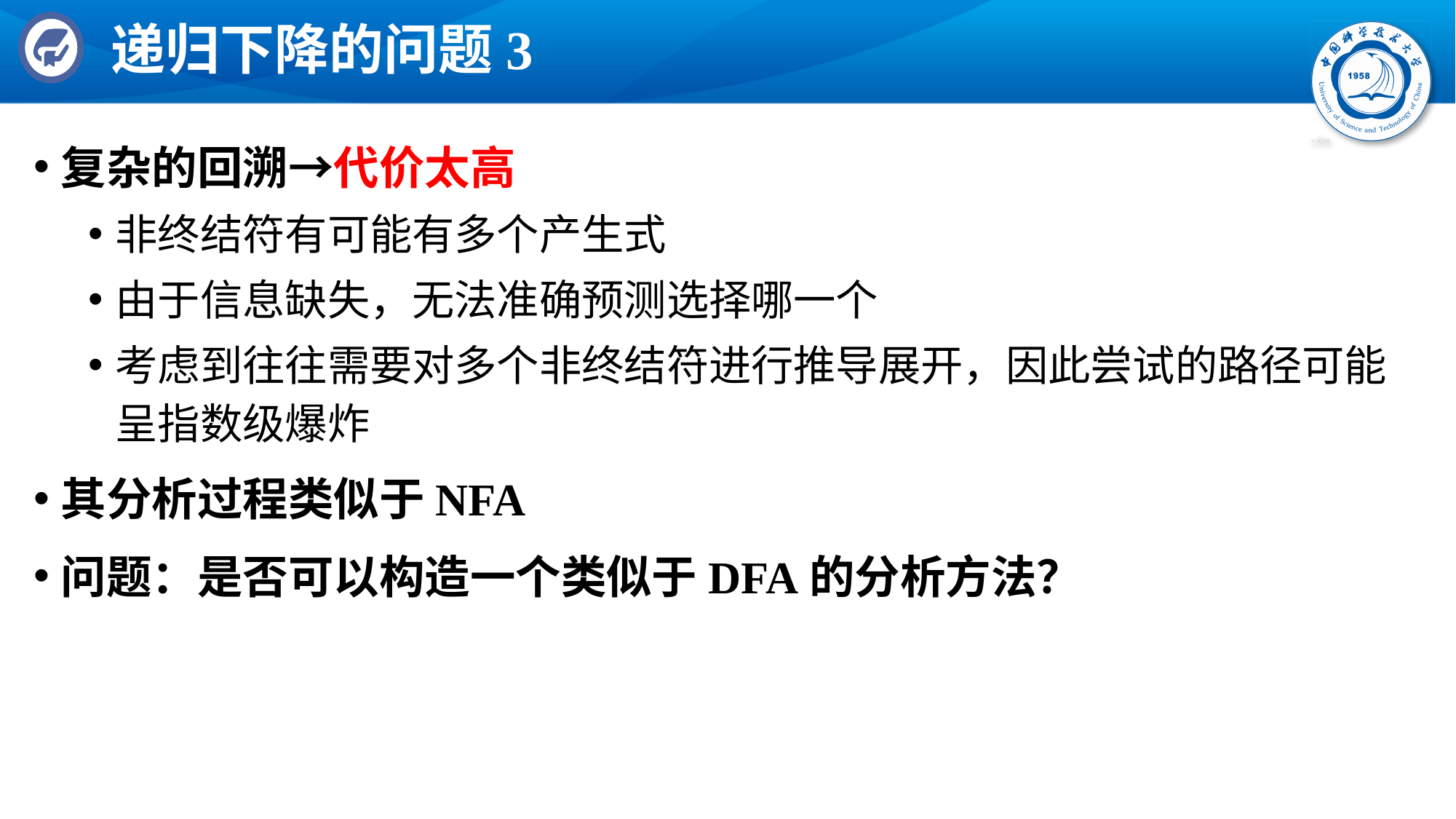

# 递归下降的问题3
复杂的回溯→代价太高
非终结符有可能有多个产生式
由于信息缺失，无法准确预测选择哪一个
考虑到往往需要对多个非终结符进行推导展开，因此尝试的路径可能呈指数级爆炸
其分析过程类似于NFA
问题：是否可以构造一个类似于DFA的分析方法？